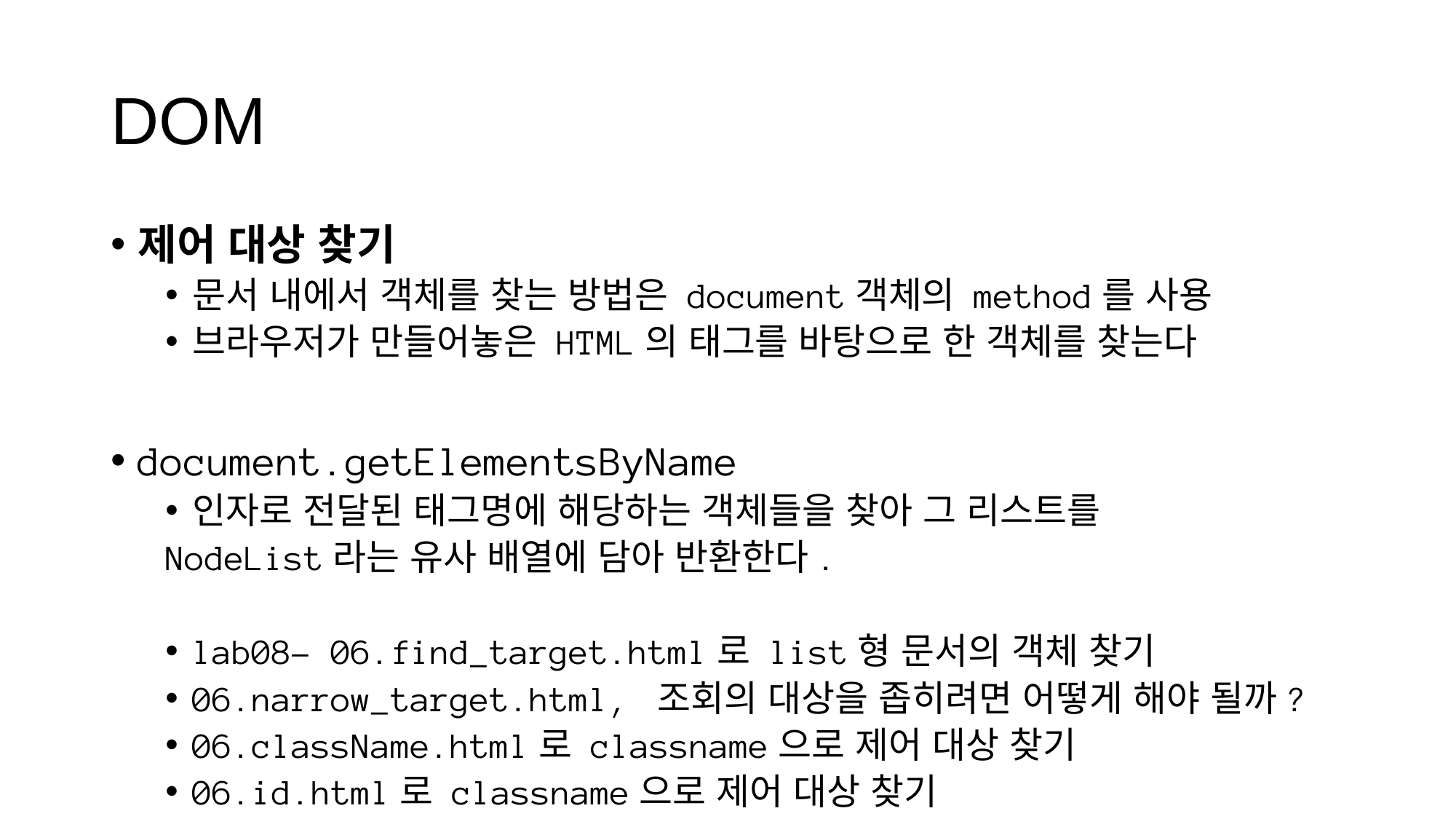

# DOM
제어 대상 찾기
문서 내에서 객체를 찾는 방법은 document객체의 method를 사용
브라우저가 만들어놓은 HTML의 태그를 바탕으로 한 객체를 찾는다

document.getElementsByName
인자로 전달된 태그명에 해당하는 객체들을 찾아 그 리스트를
NodeList라는 유사 배열에 담아 반환한다.

lab08- 06.find_target.html로 list형 문서의 객체 찾기
06.narrow_target.html, 조회의 대상을 좁히려면 어떻게 해야 될까?
06.className.html로 classname으로 제어 대상 찾기
06.id.html로 classname으로 제어 대상 찾기